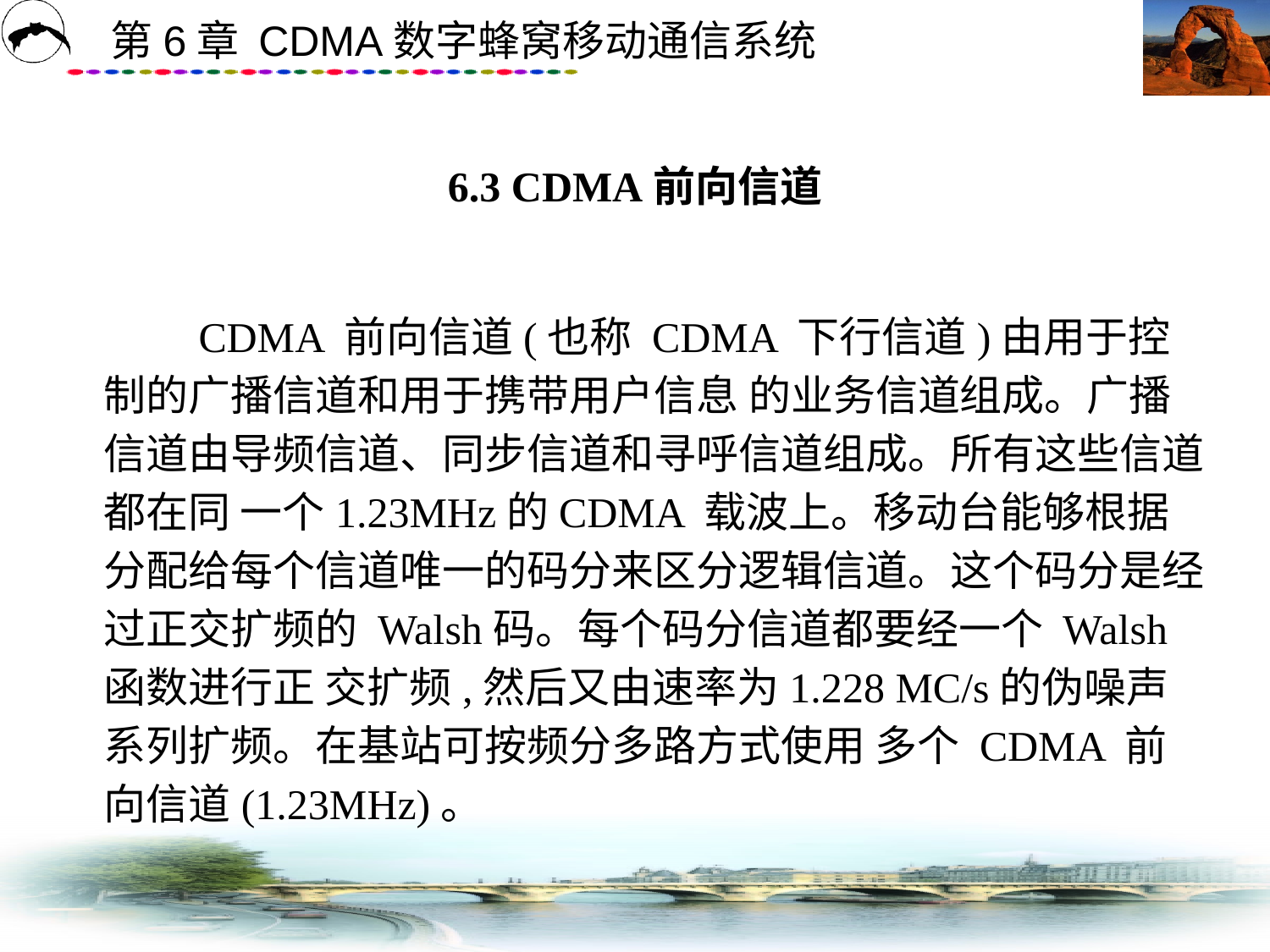

# 6.3 CDMA前向信道
　　CDMA 前向信道(也称 CDMA 下行信道)由用于控制的广播信道和用于携带用户信息 的业务信道组成。广播信道由导频信道、同步信道和寻呼信道组成。所有这些信道都在同 一个1.23MHz的CDMA 载波上。移动台能够根据分配给每个信道唯一的码分来区分逻辑信道。这个码分是经过正交扩频的 Walsh码。每个码分信道都要经一个 Walsh函数进行正 交扩频,然后又由速率为1.228 MC/s的伪噪声系列扩频。在基站可按频分多路方式使用 多个 CDMA 前向信道(1.23MHz)。